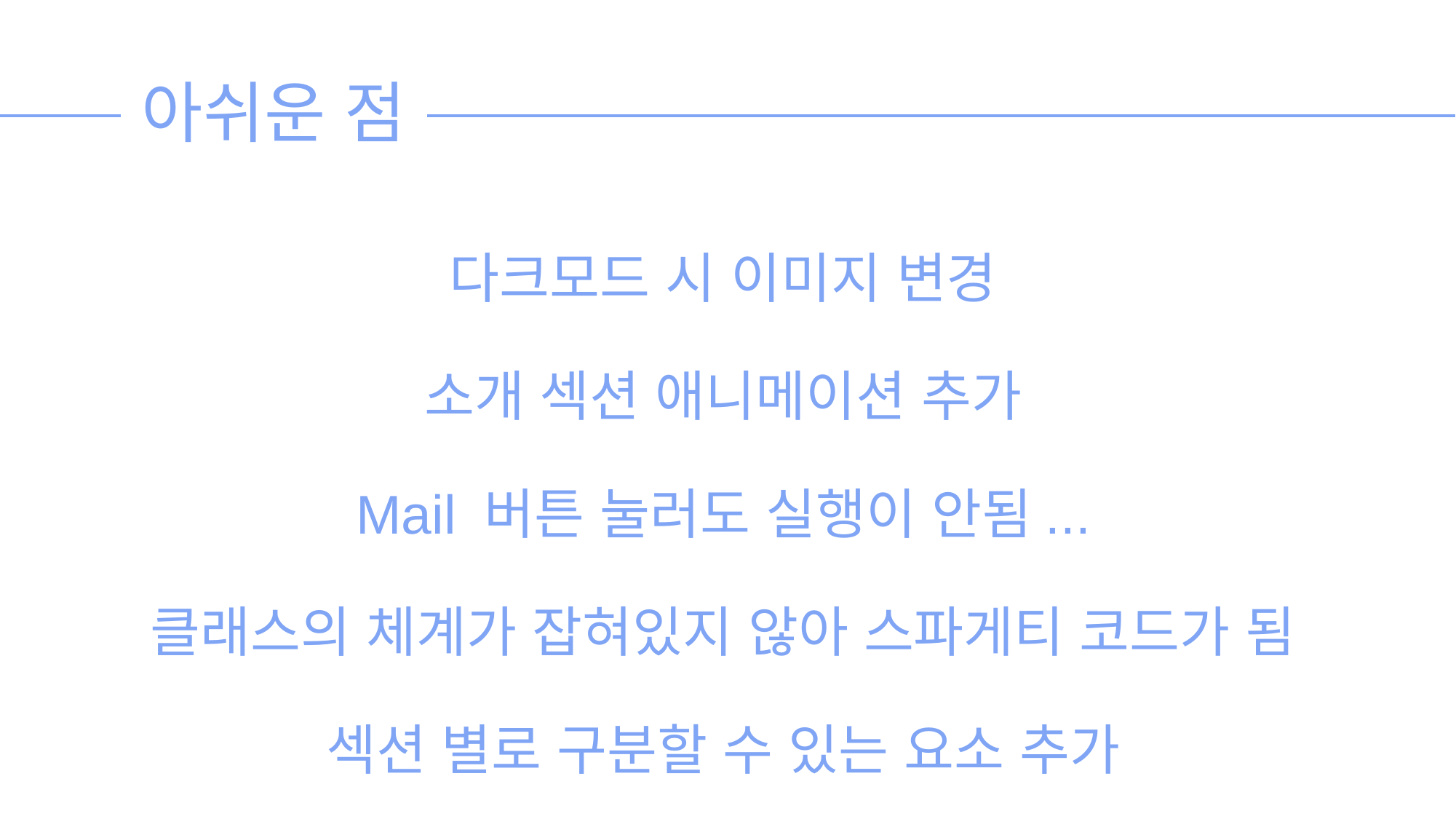

# 아쉬운 점
다크모드 시 이미지 변경

소개 섹션 애니메이션 추가

Mail 버튼 눌러도 실행이 안됨...

클래스의 체계가 잡혀있지 않아 스파게티 코드가 됨

섹션 별로 구분할 수 있는 요소 추가